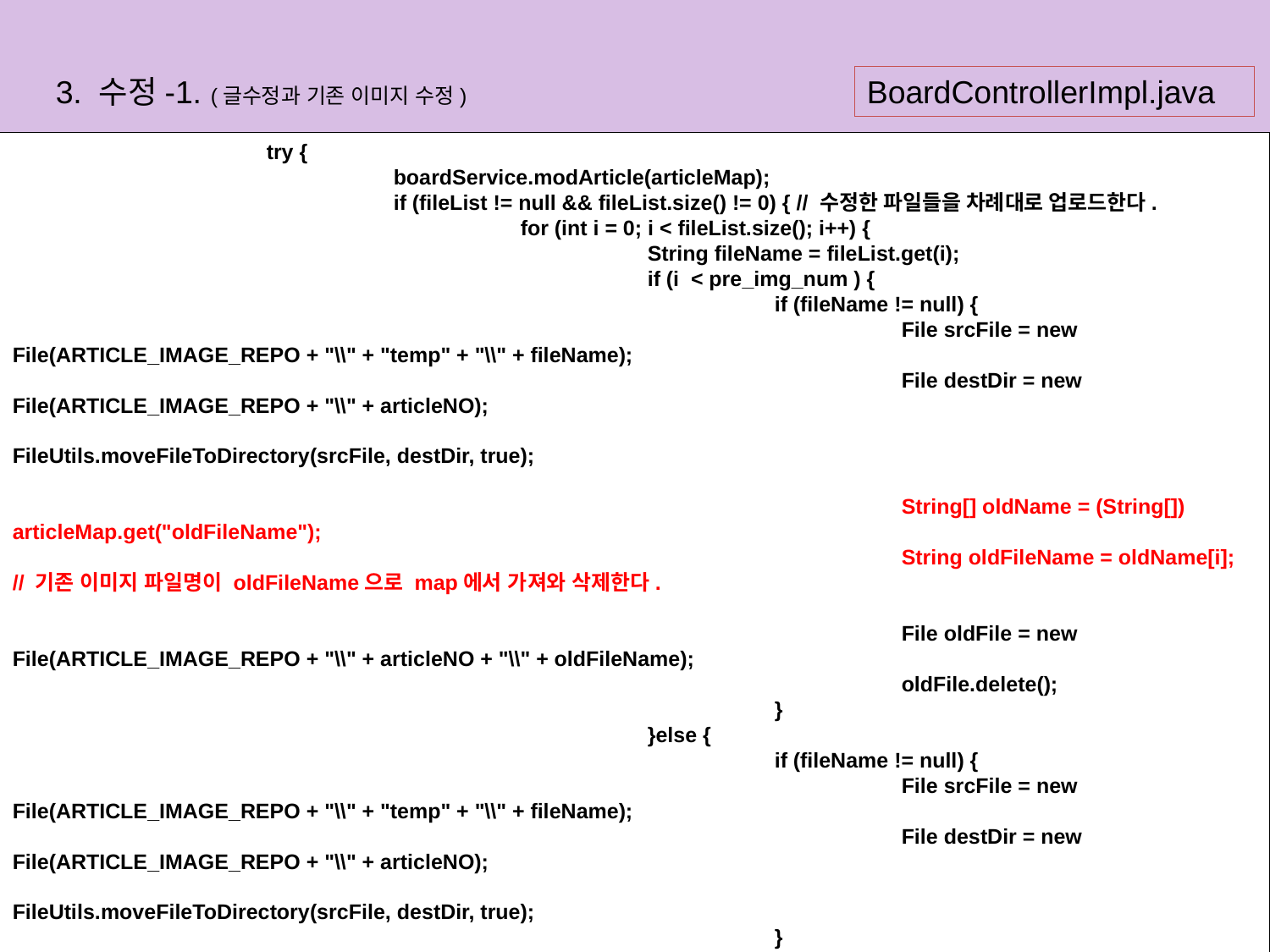

BoardControllerImpl.java
3. 수정-1. (글수정과 기존 이미지 수정)
		try {
			boardService.modArticle(articleMap);
			if (fileList != null && fileList.size() != 0) { // 수정한 파일들을 차례대로 업로드한다.
				for (int i = 0; i < fileList.size(); i++) {
					String fileName = fileList.get(i);
					if (i  < pre_img_num ) {
						if (fileName != null) {
							File srcFile = new File(ARTICLE_IMAGE_REPO + "\\" + "temp" + "\\" + fileName);
							File destDir = new File(ARTICLE_IMAGE_REPO + "\\" + articleNO);
							FileUtils.moveFileToDirectory(srcFile, destDir, true);

							String[] oldName = (String[]) articleMap.get("oldFileName");
							String oldFileName = oldName[i];    // 기존 이미지 파일명이 oldFileName으로 map에서 가져와 삭제한다.

							File oldFile = new File(ARTICLE_IMAGE_REPO + "\\" + articleNO + "\\" + oldFileName);
							oldFile.delete();
						}
					}else {
						if (fileName != null) {
							File srcFile = new File(ARTICLE_IMAGE_REPO + "\\" + "temp" + "\\" + fileName);
							File destDir = new File(ARTICLE_IMAGE_REPO + "\\" + articleNO);
							FileUtils.moveFileToDirectory(srcFile, destDir, true);
						}
					}
				}
			}